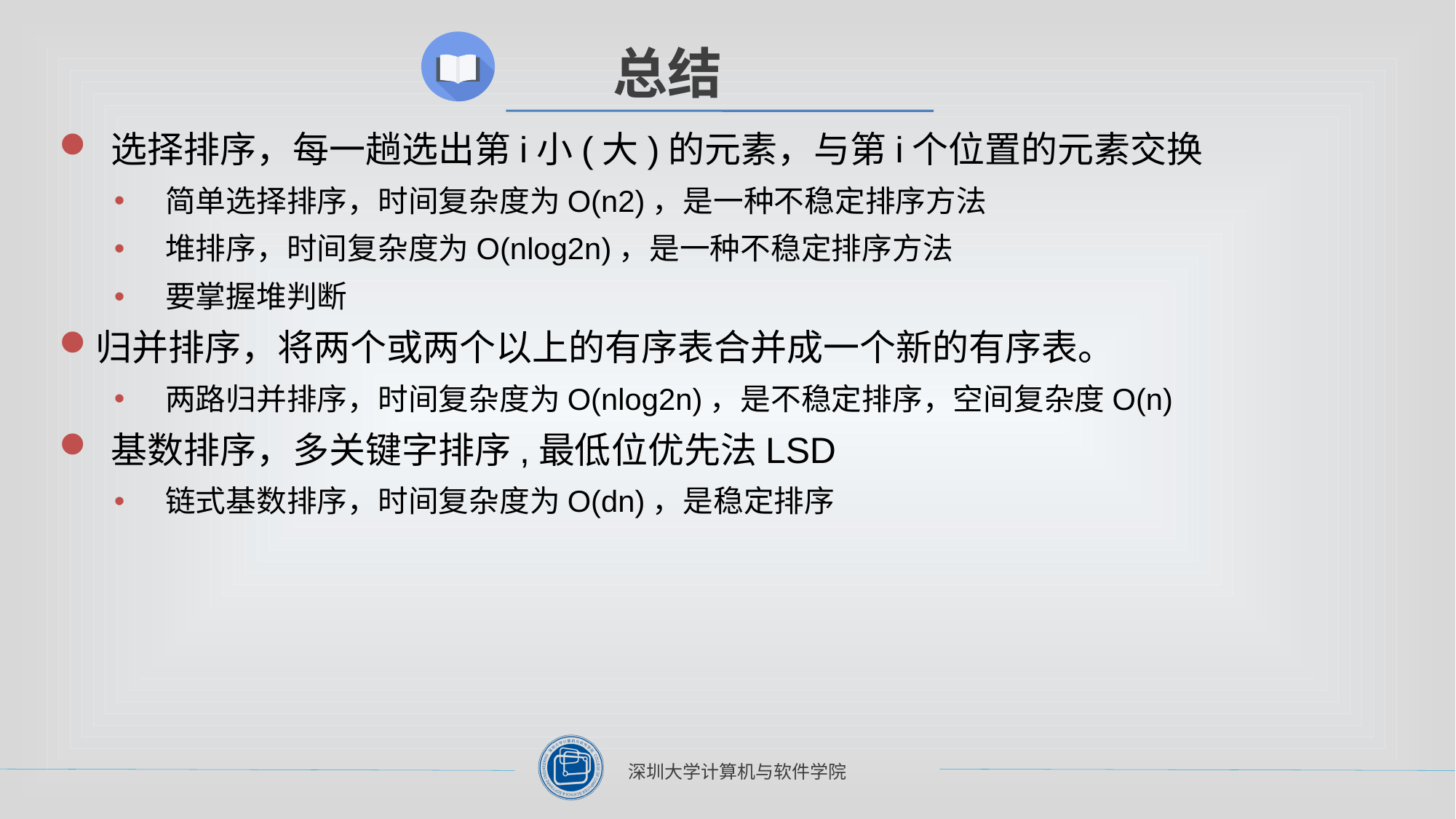

选择排序，每一趟选出第i小(大)的元素，与第i个位置的元素交换
简单选择排序，时间复杂度为O(n2)，是一种不稳定排序方法
堆排序，时间复杂度为O(nlog2n)，是一种不稳定排序方法
要掌握堆判断
归并排序，将两个或两个以上的有序表合并成一个新的有序表。
两路归并排序，时间复杂度为O(nlog2n)，是不稳定排序，空间复杂度O(n)
基数排序，多关键字排序,最低位优先法LSD
链式基数排序，时间复杂度为O(dn)，是稳定排序

104